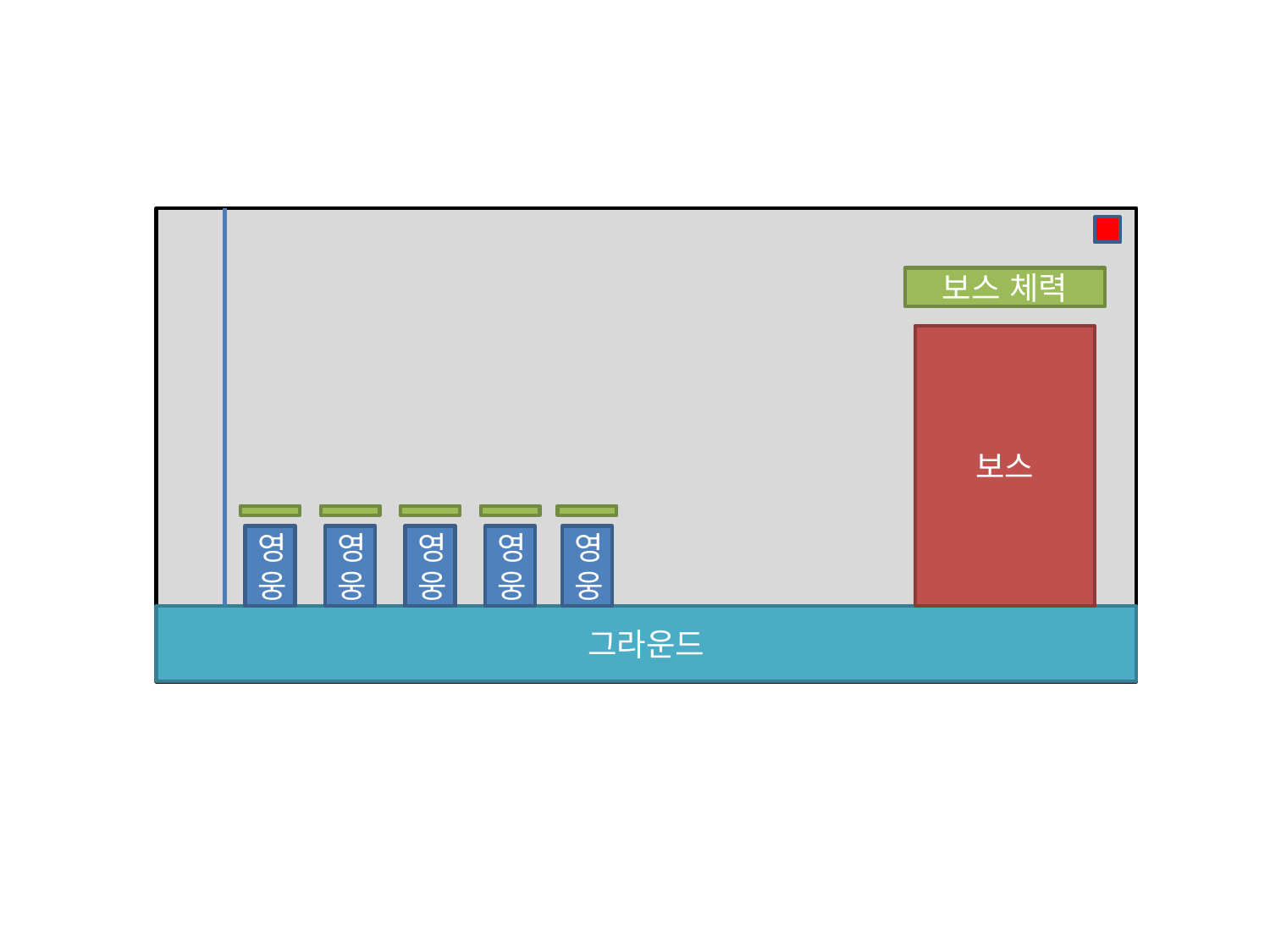

보스 체력
보스

영웅
영웅
영웅
영웅
영웅
그라운드